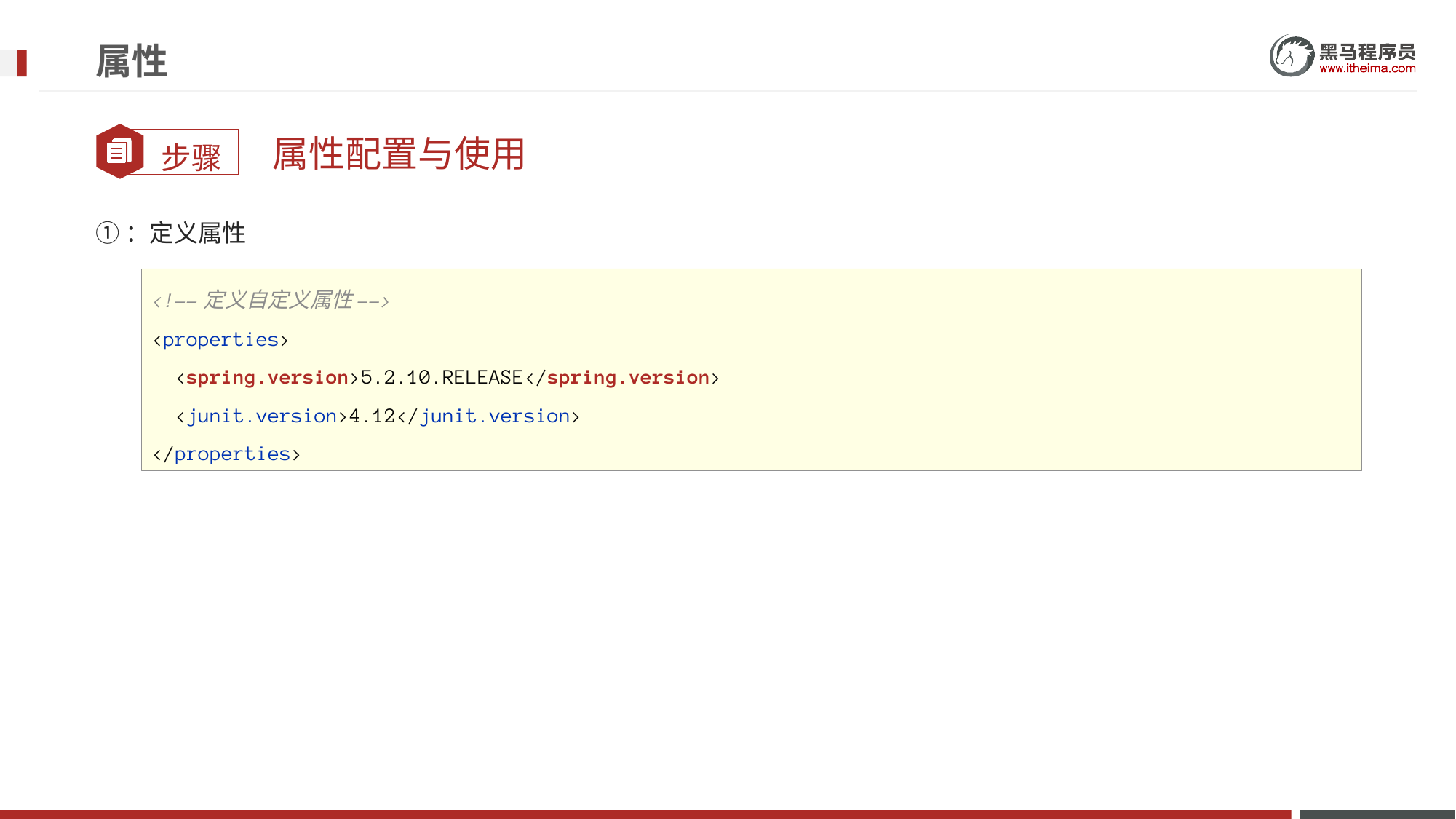

# 属性
属性配置与使用
①：定义属性
<!--定义自定义属性-->
<properties>
  <spring.version>5.2.10.RELEASE</spring.version>
  <junit.version>4.12</junit.version>
</properties>